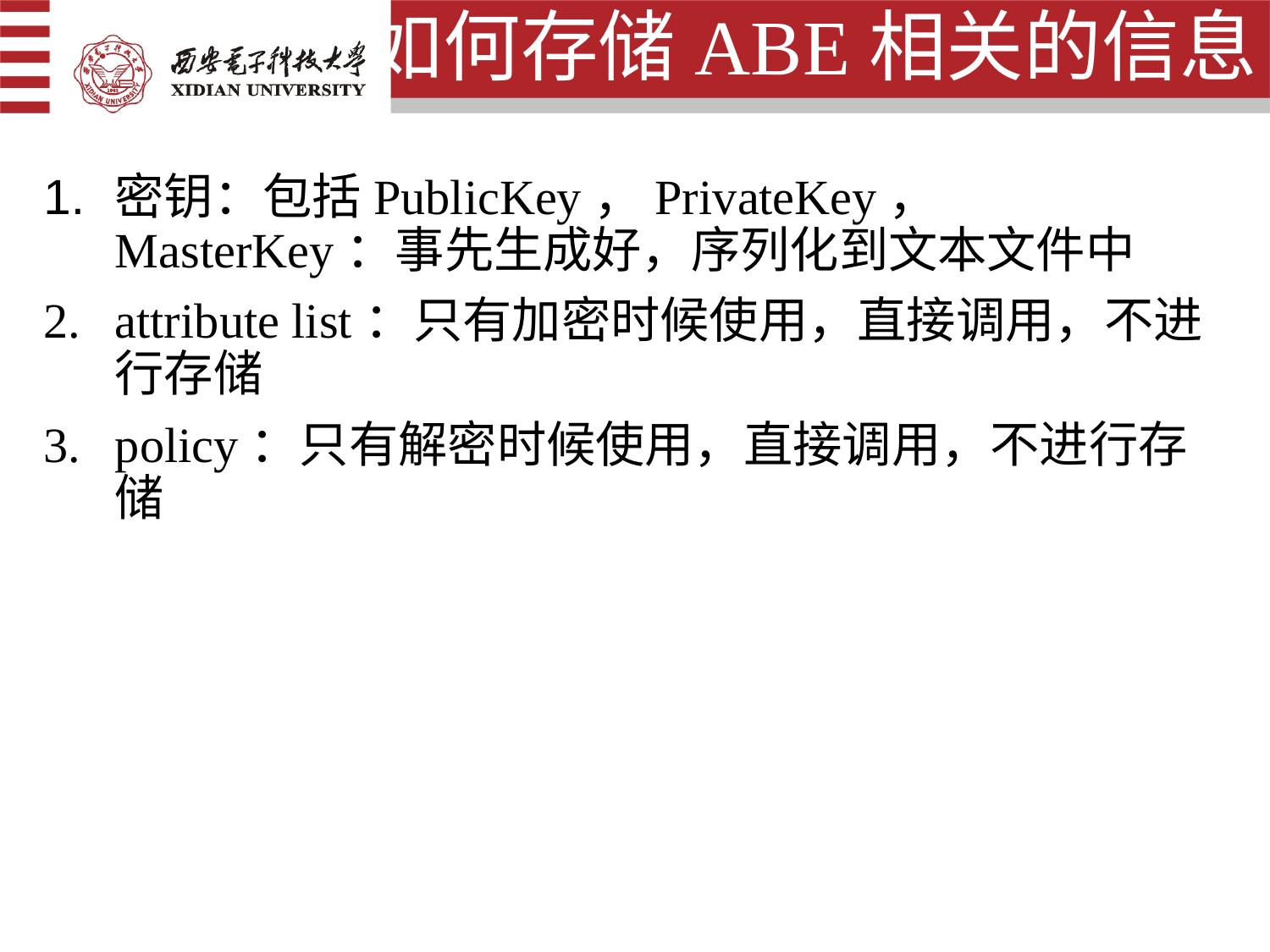

# 如何存储ABE相关的信息
密钥：包括PublicKey，PrivateKey， MasterKey：事先生成好，序列化到文本文件中
attribute list：只有加密时候使用，直接调用，不进行存储
policy：只有解密时候使用，直接调用，不进行存储